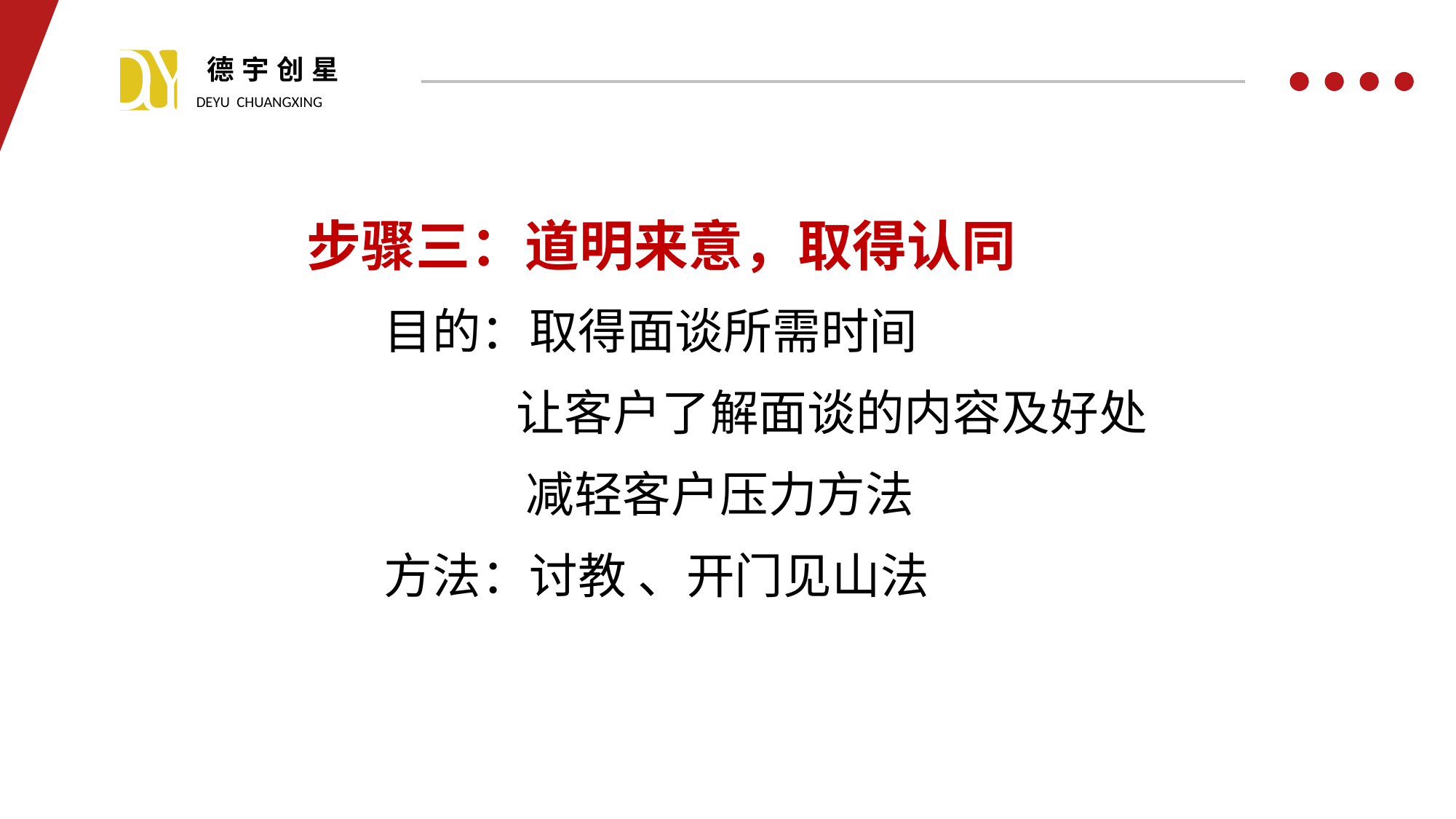

步骤三：道明来意，取得认同
      目的：取得面谈所需时间
                  让客户了解面谈的内容及好处
                   减轻客户压力方法
      方法：讨教 、开门见山法